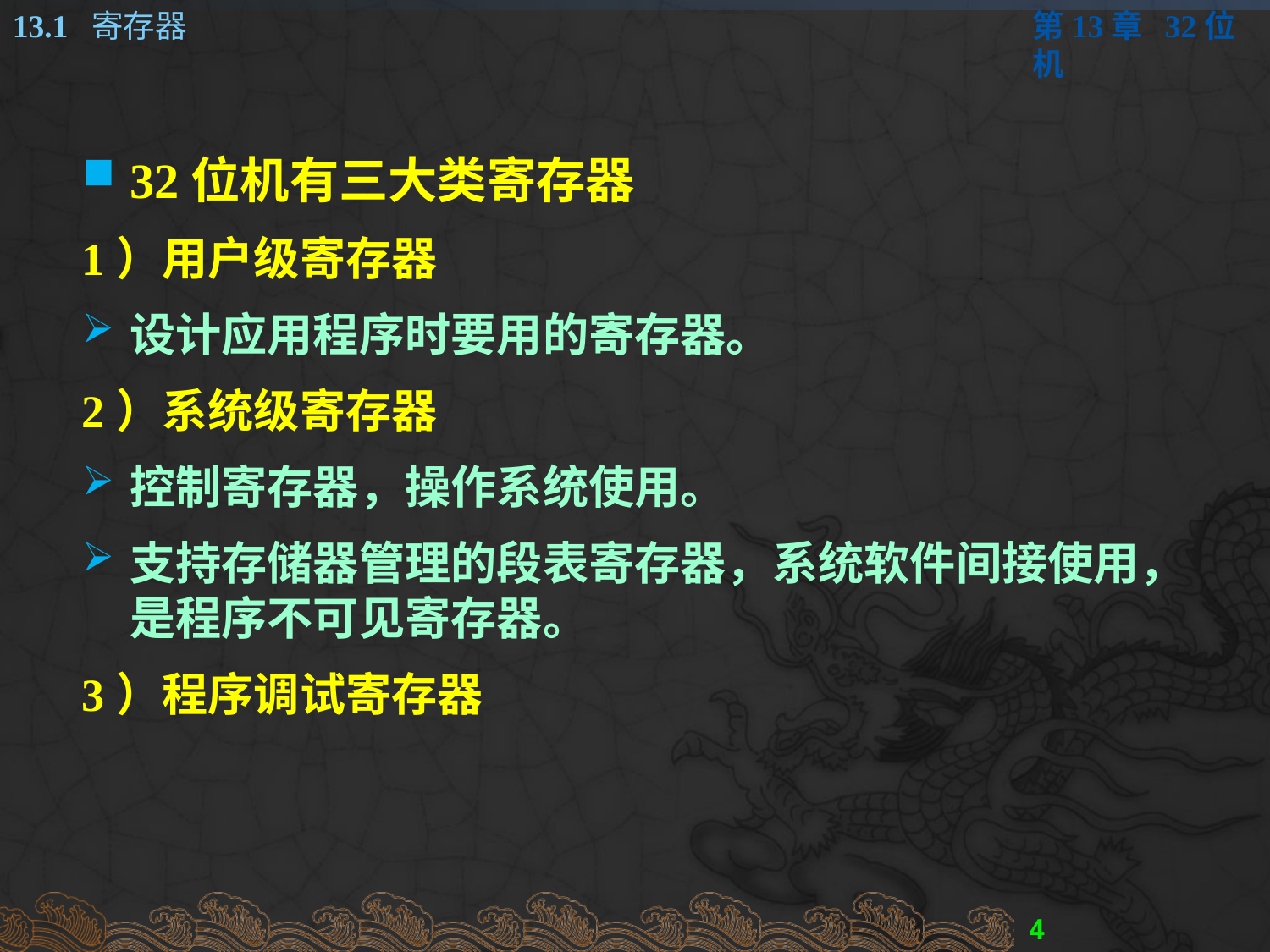

32位机有三大类寄存器
1）用户级寄存器
设计应用程序时要用的寄存器。
2）系统级寄存器
控制寄存器，操作系统使用。
支持存储器管理的段表寄存器，系统软件间接使用，是程序不可见寄存器。
3）程序调试寄存器